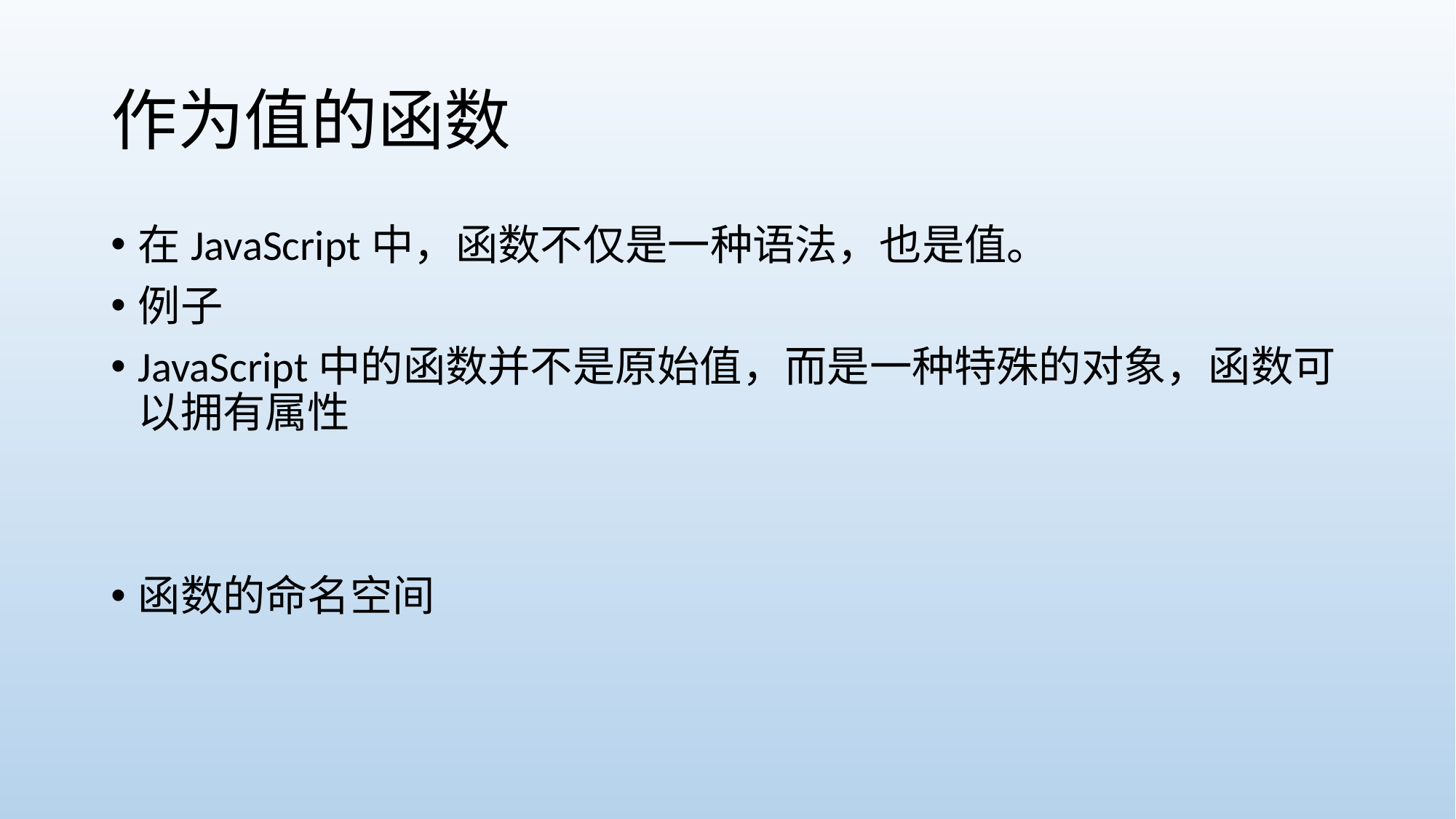

# 作为值的函数
在JavaScript中，函数不仅是一种语法，也是值。
例子
JavaScript中的函数并不是原始值，而是一种特殊的对象，函数可以拥有属性

函数的命名空间